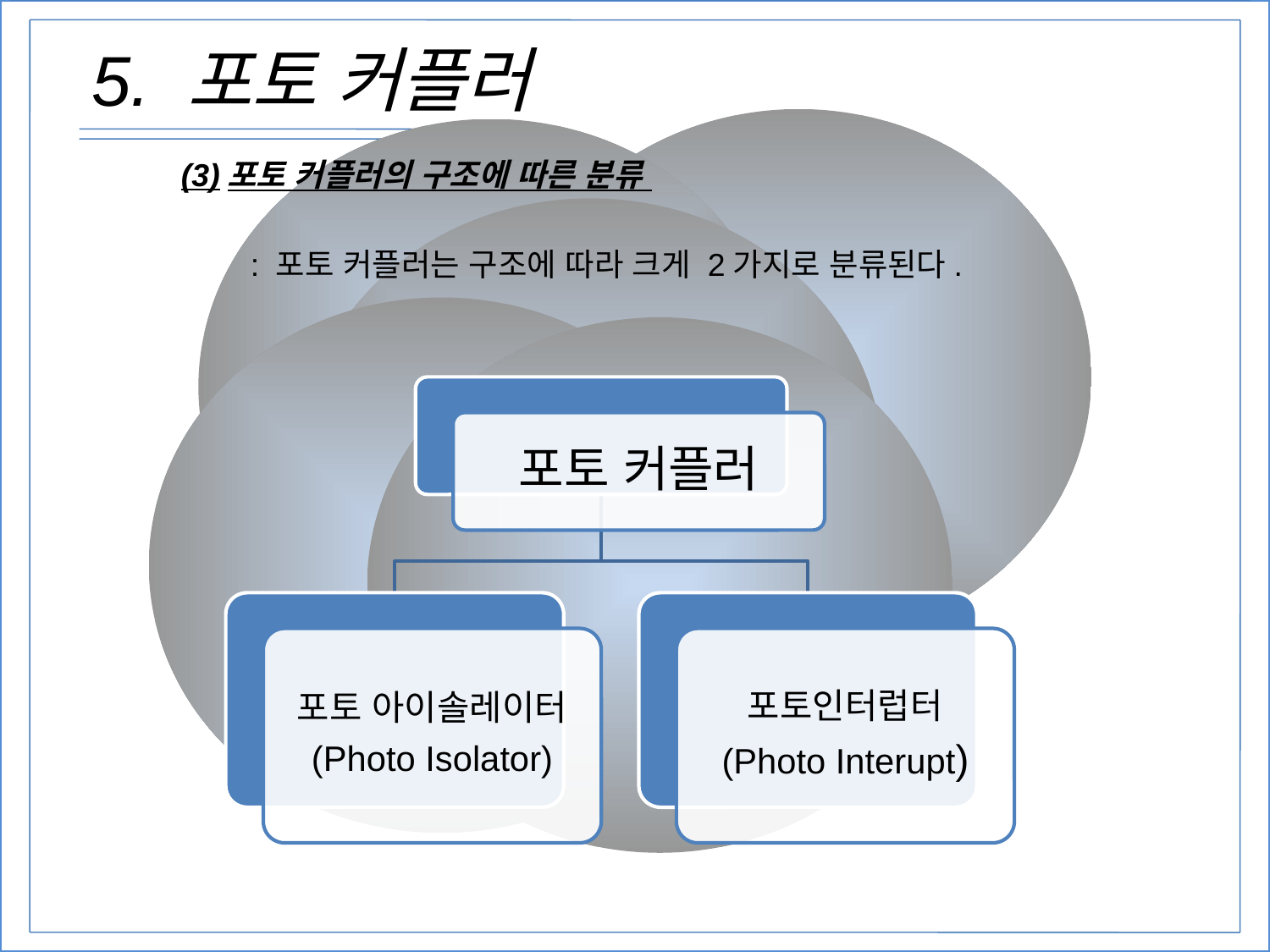

5. 포토 커플러
# \

(3)포토 커플러의 구조에 따른 분류

: 포토 커플러는 구조에 따라 크게 2가지로 분류된다.

포토 커플러

포토 아이솔레이터
(Photo Isolator)

포토인터럽터
(Photo Interupt)
17